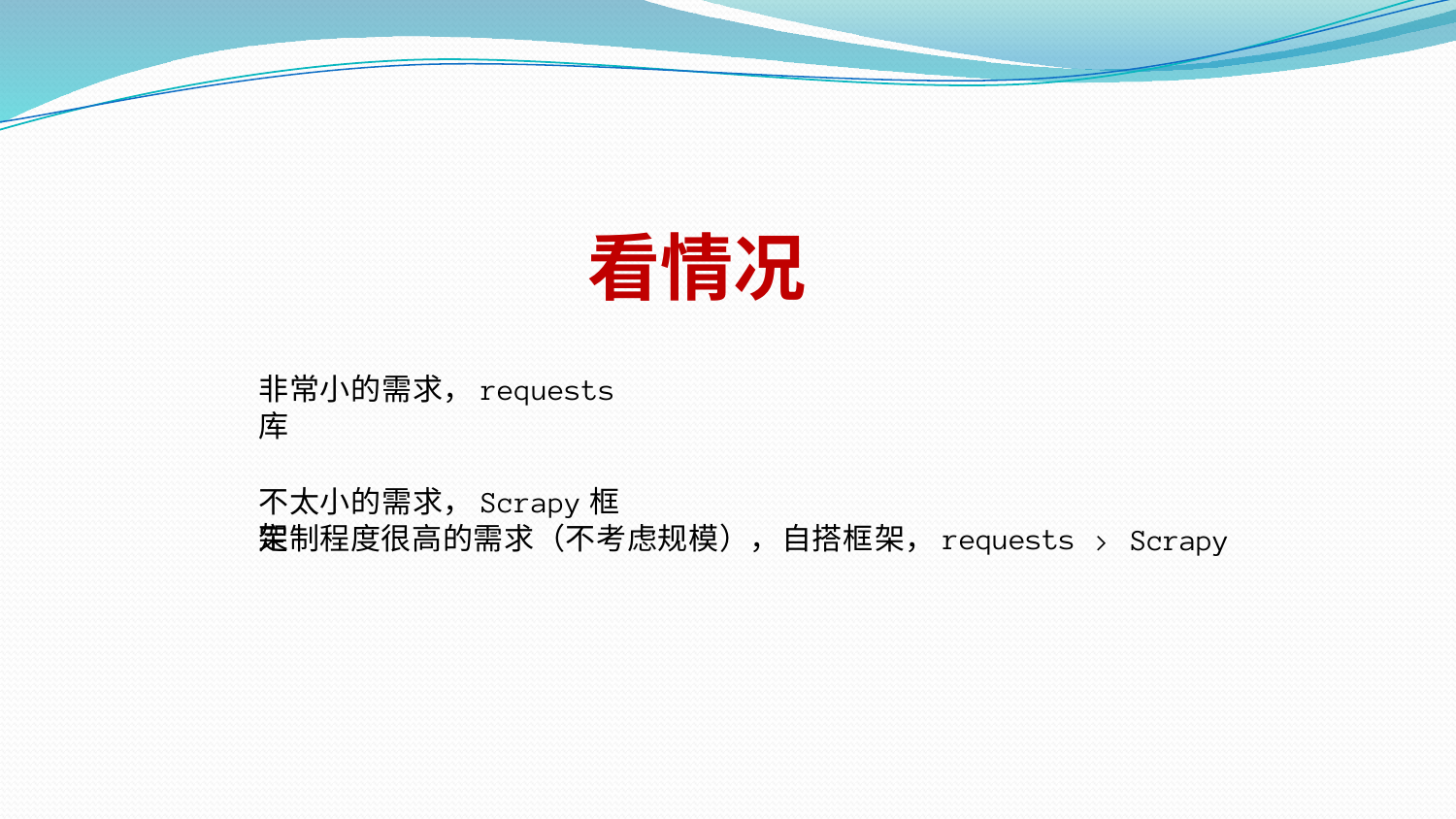

看情况
非常小的需求，requests库

不太小的需求，Scrapy框架
定制程度很高的需求（不考虑规模），自搭框架，requests
> Scrapy